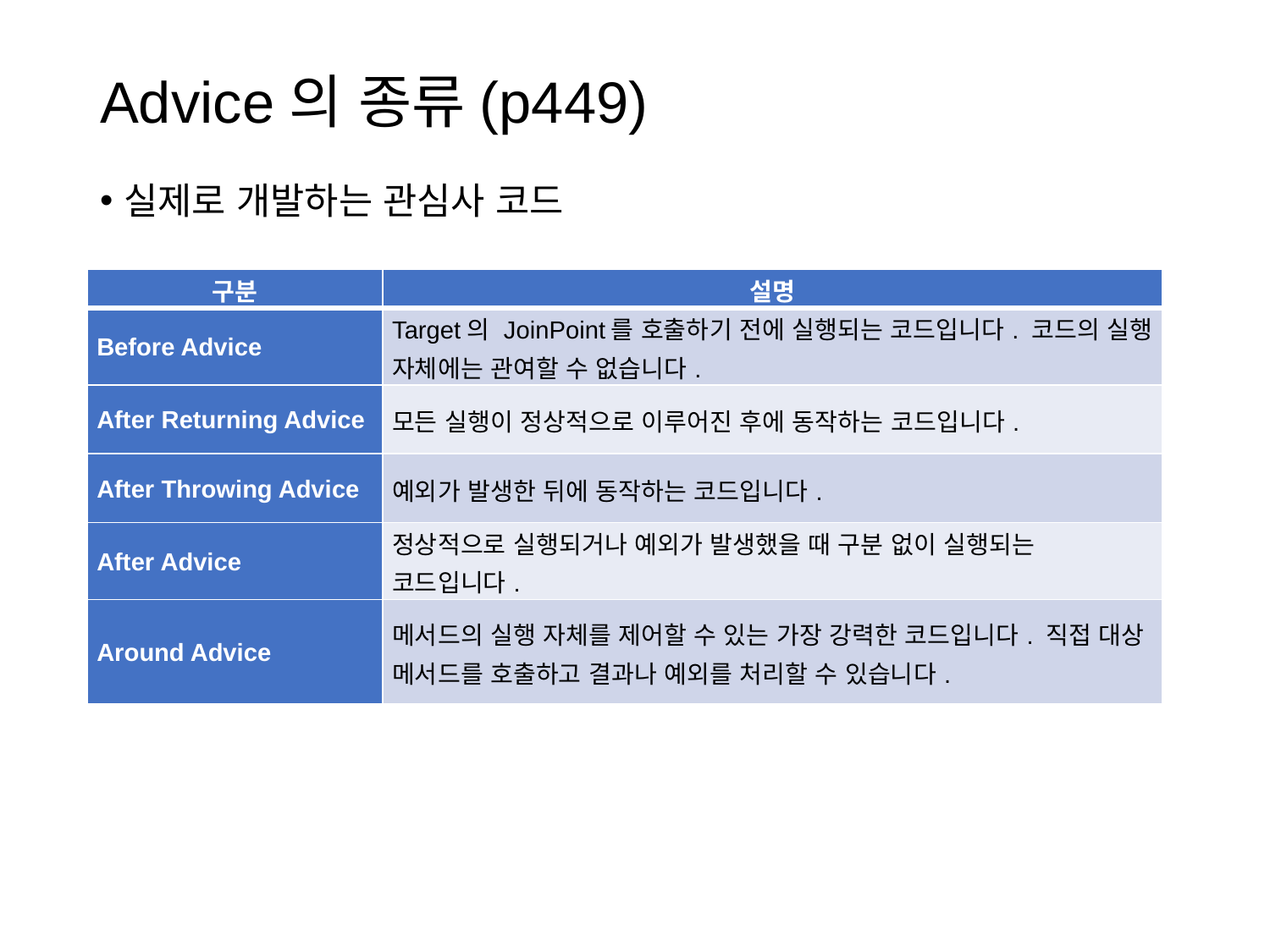

# Advice의 종류(p449)
실제로 개발하는 관심사 코드

| 구분 | 설명 |
| --- | --- |
| Before Advice | Target의 JoinPoint를 호출하기 전에 실행되는 코드입니다. 코드의 실행 자체에는 관여할 수 없습니다. |
| After Returning Advice | 모든 실행이 정상적으로 이루어진 후에 동작하는 코드입니다. |
| After Throwing Advice | 예외가 발생한 뒤에 동작하는 코드입니다. |
| After Advice | 정상적으로 실행되거나 예외가 발생했을 때 구분 없이 실행되는 코드입니다. |
| Around Advice | 메서드의 실행 자체를 제어할 수 있는 가장 강력한 코드입니다. 직접 대상 메서드를 호출하고 결과나 예외를 처리할 수 있습니다. |